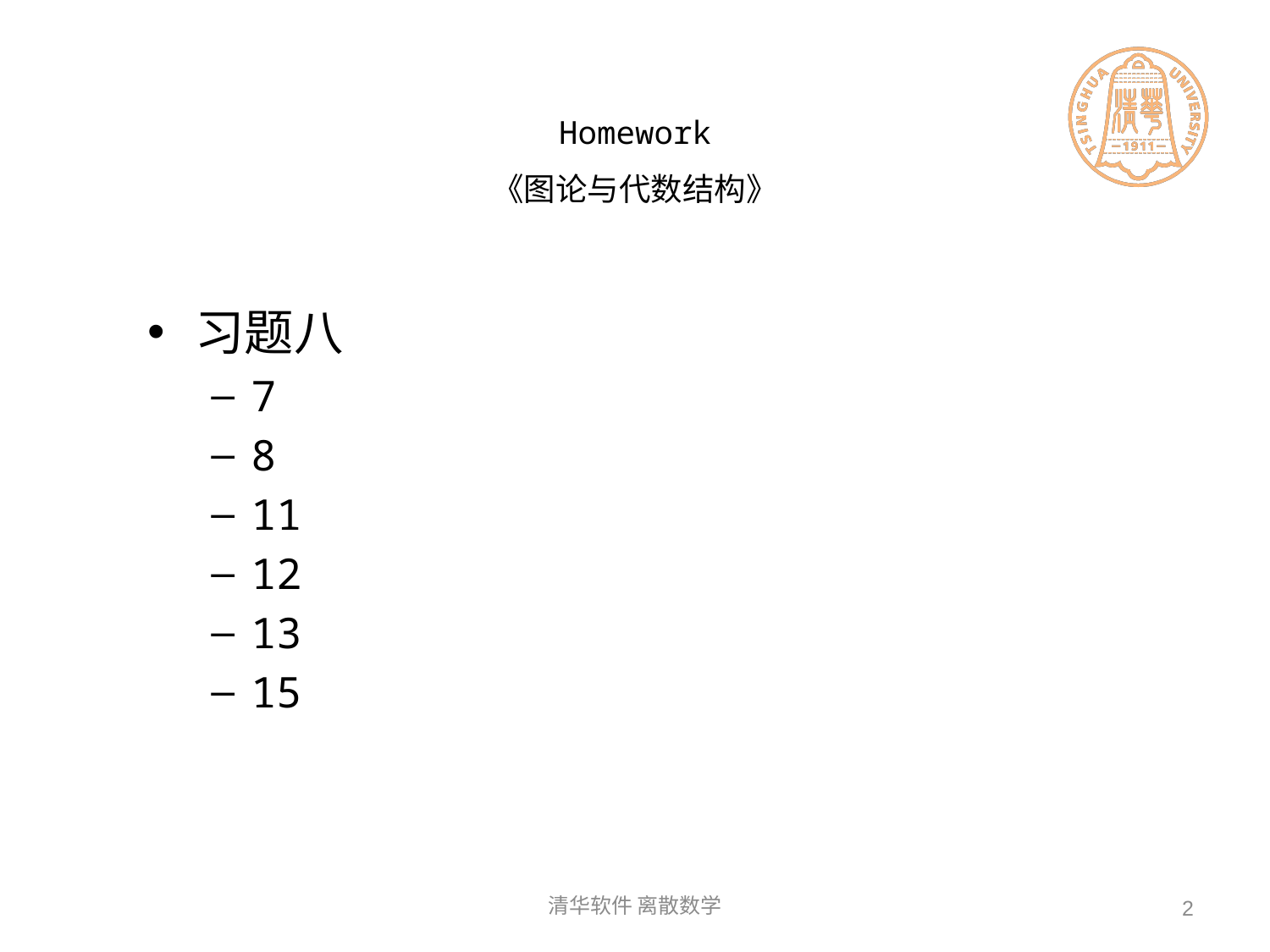

# Homework 《图论与代数结构》

习题八
7
8
11
12
13
15

清华软件 离散数学
2